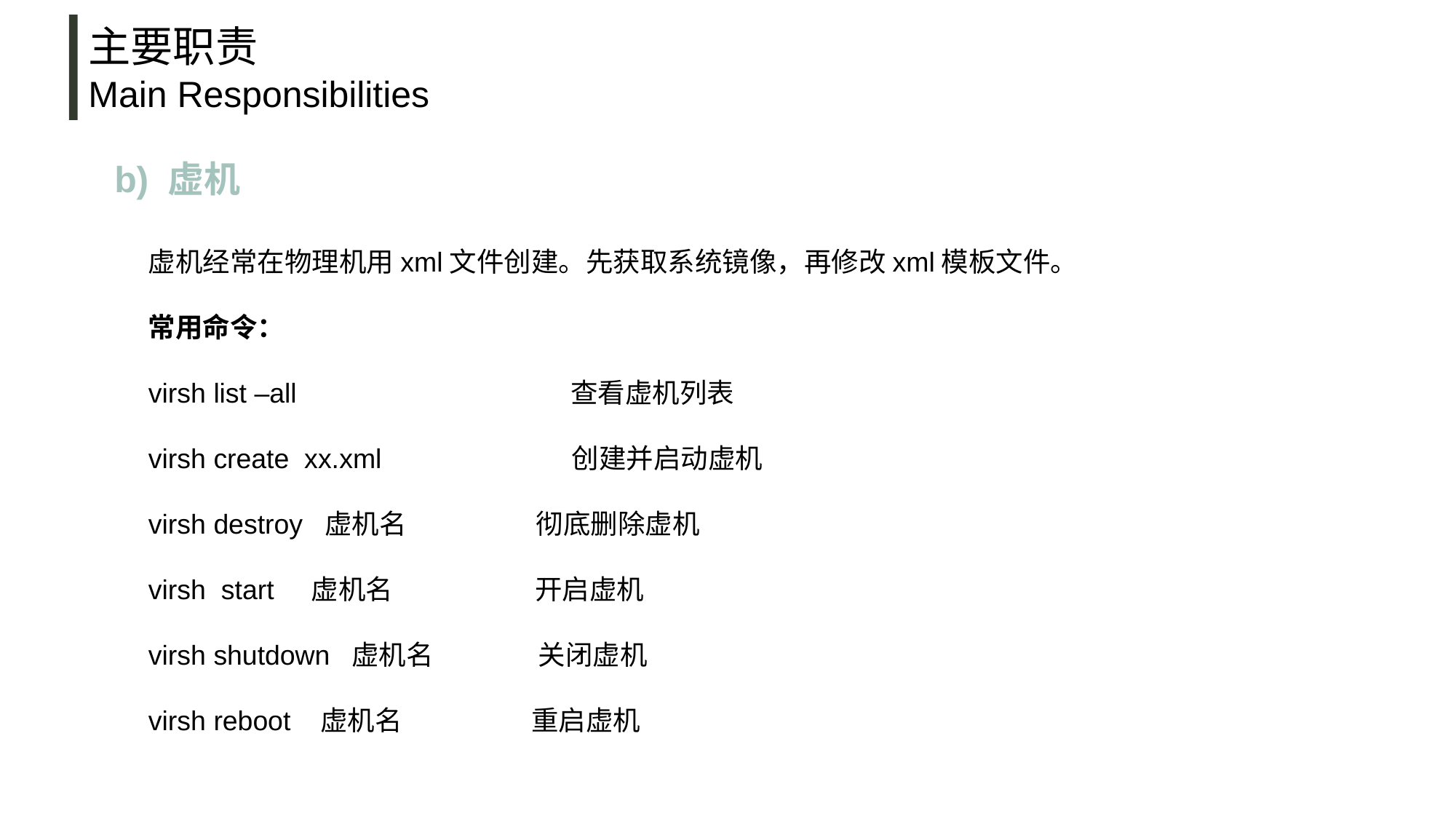

主要职责
Main Responsibilities
 b) 虚机
虚机经常在物理机用xml文件创建。先获取系统镜像，再修改xml模板文件。
常用命令：
virsh list –all                                   查看虚机列表
virsh create  xx.xml                        创建并启动虚机
virsh destroy  虚机名                     彻底删除虚机
virsh  start    虚机名                       开启虚机
virsh shutdown  虚机名                 关闭虚机
virsh reboot   虚机名                     重启虚机